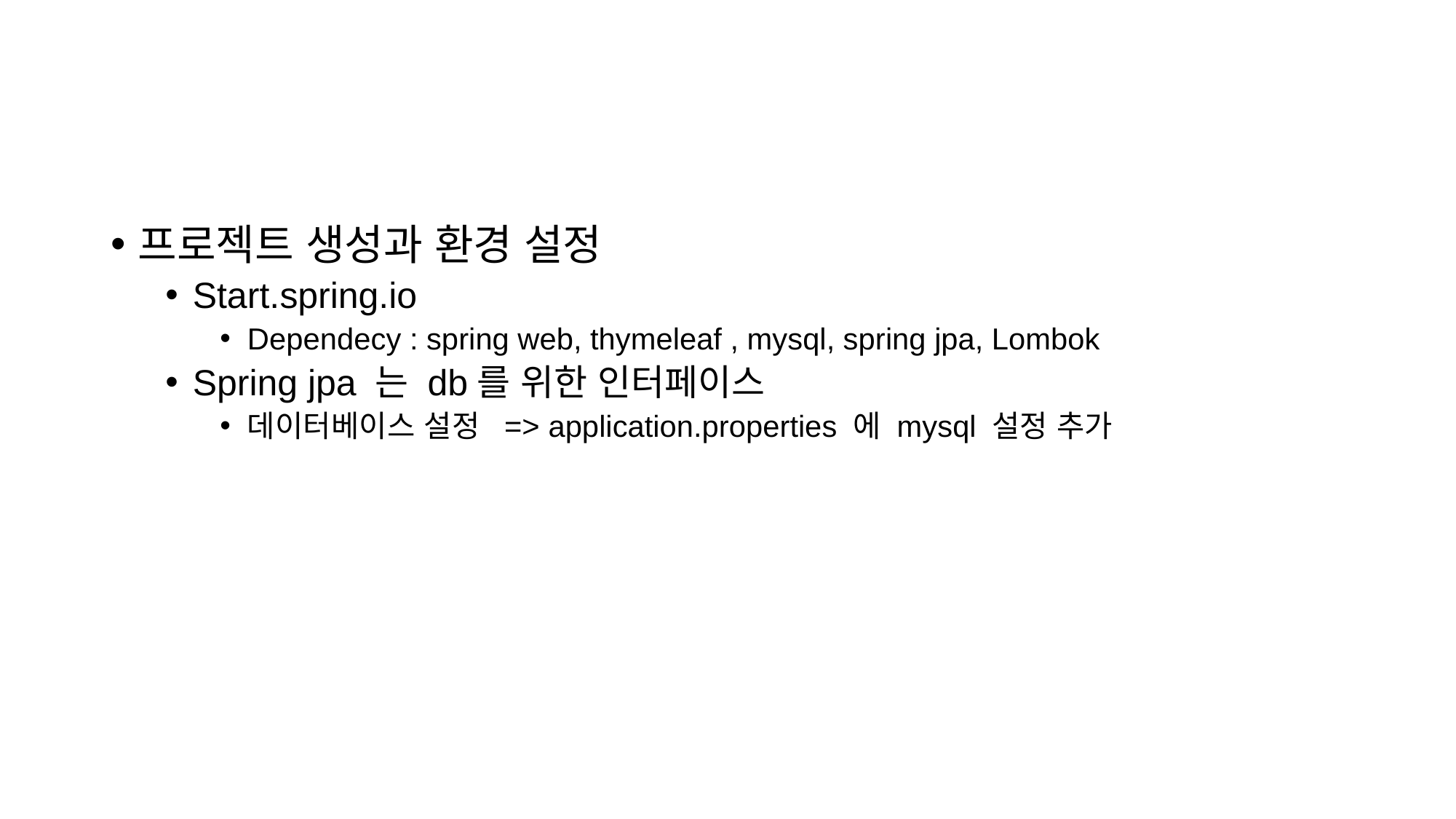

#
프로젝트 생성과 환경 설정
Start.spring.io
Dependecy : spring web, thymeleaf , mysql, spring jpa, Lombok
Spring jpa 는 db를 위한 인터페이스
데이터베이스 설정  => application.properties 에 mysql 설정 추가